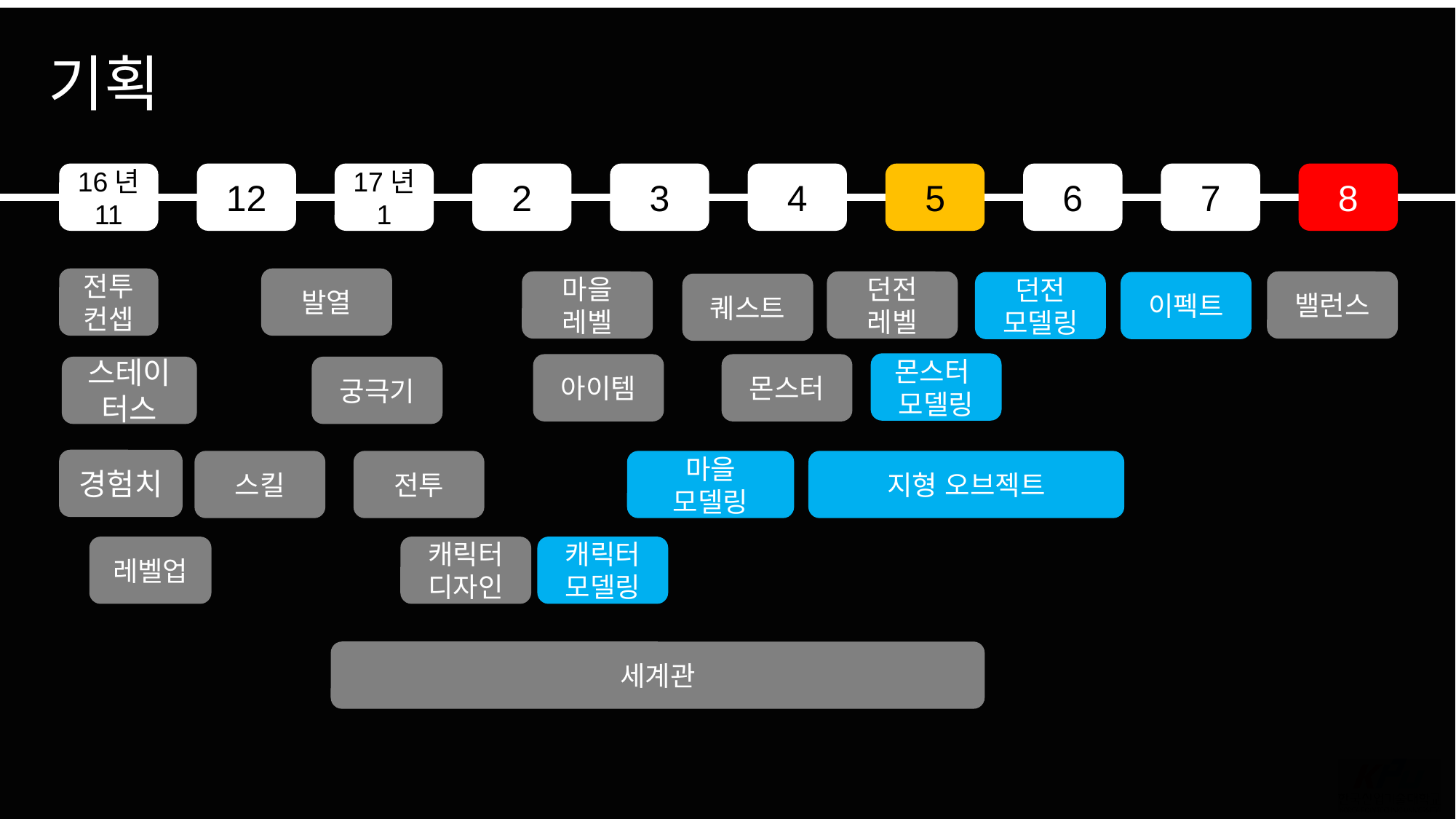

기획
16년
11
12
17년
1
2
3
4
5
6
7
8
전투
컨셉
발열
마을
레벨
던전
레벨
밸런스
던전
모델링
이펙트
퀘스트
몬스터
모델링
아이템
몬스터
스테이터스
궁극기
경험치
스킬
마을
모델링
지형 오브젝트
전투
레벨업
캐릭터
디자인
캐릭터
모델링
세계관